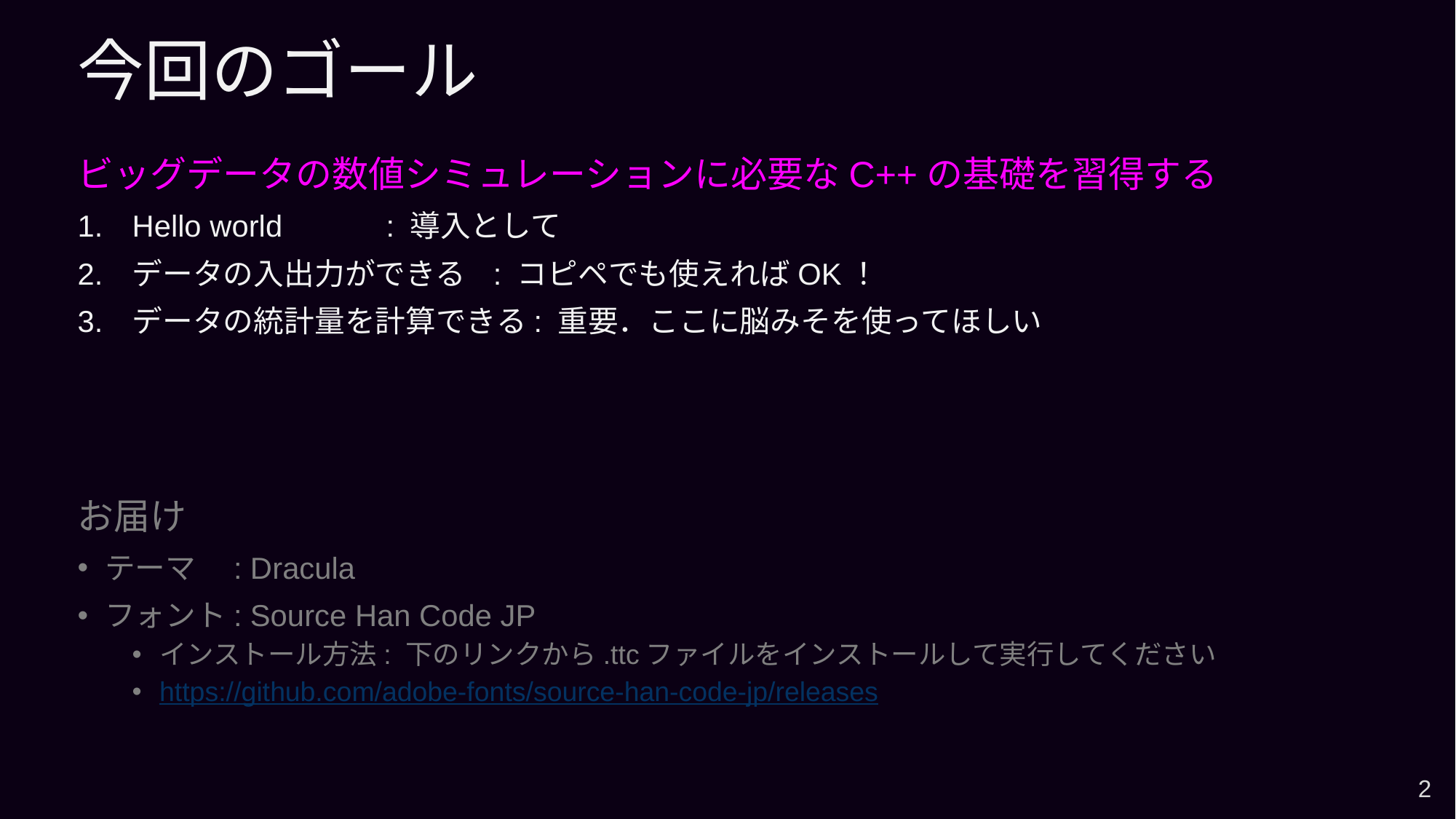

# 今回のゴール
ビッグデータの数値シミュレーションに必要なC++の基礎を習得する
Hello world       　: 導入として
データの入出力ができる   : コピペでも使えればOK！
データの統計量を計算できる: 重要．ここに脳みそを使ってほしい

お届け
テーマ　: Dracula
フォント: Source Han Code JP
インストール方法: 下のリンクから.ttcファイルをインストールして実行してください
https://github.com/adobe-fonts/source-han-code-jp/releases
2